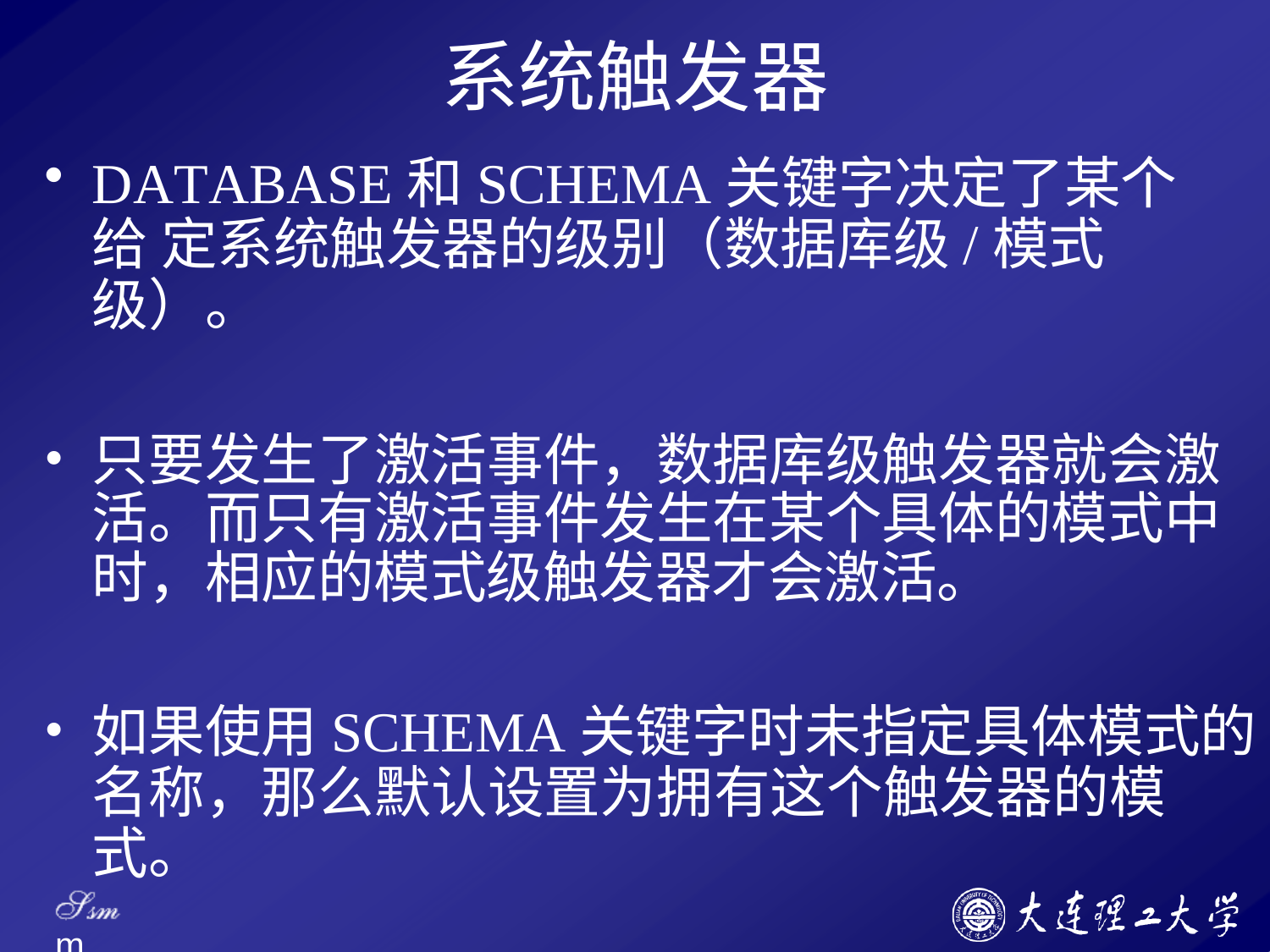

# 系统触发器
DATABASE和SCHEMA关键字决定了某个给 定系统触发器的级别（数据库级/模式级）。

只要发生了激活事件，数据库级触发器就会激 活。而只有激活事件发生在某个具体的模式中 时，相应的模式级触发器才会激活。

如果使用SCHEMA关键字时未指定具体模式的 名称，那么默认设置为拥有这个触发器的模式。

Ssm